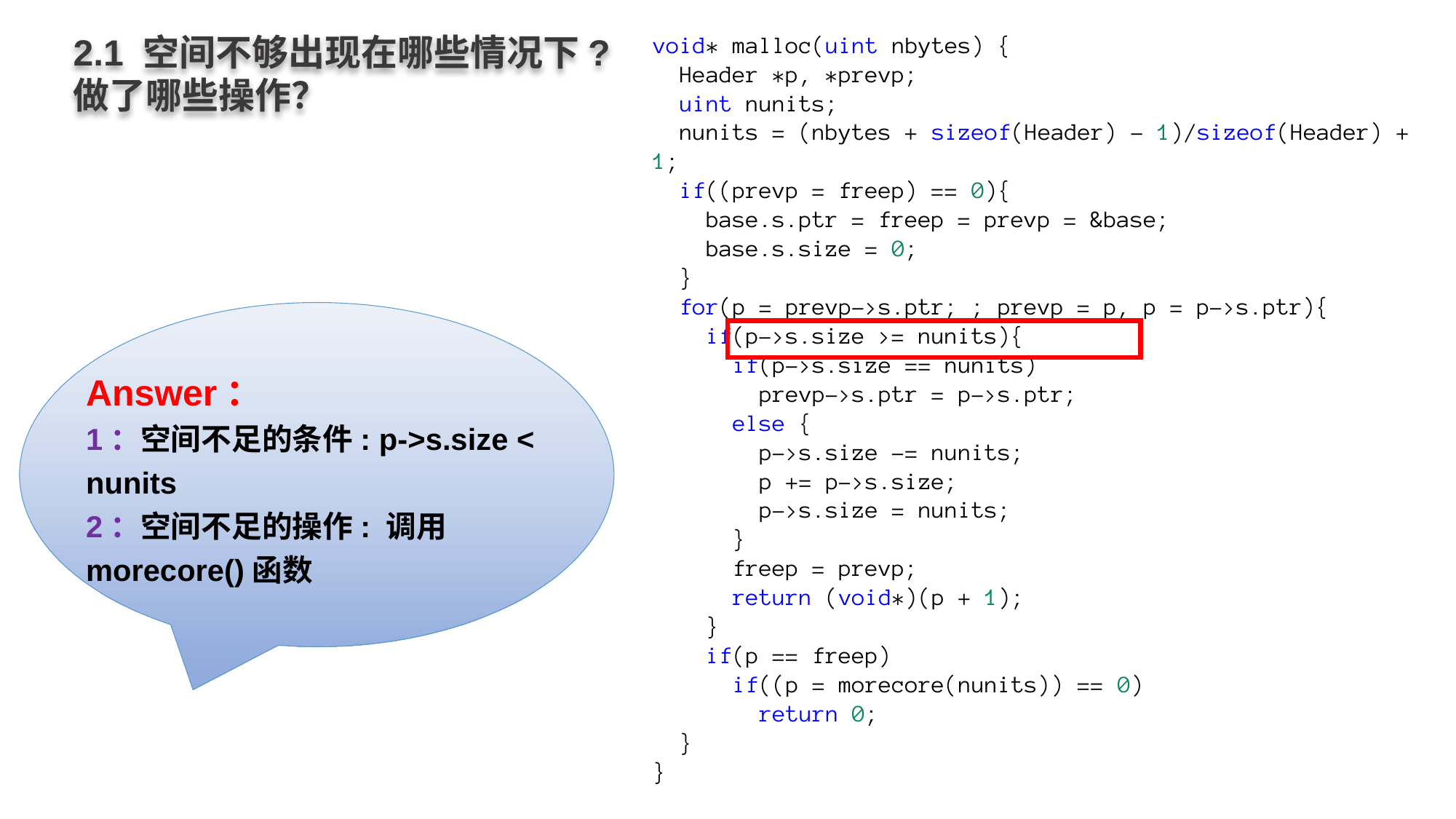

2.1 空间不够出现在哪些情况下?
做了哪些操作？
void* malloc(uint nbytes) {
  Header *p, *prevp;
  uint nunits;
  nunits = (nbytes + sizeof(Header) - 1)/sizeof(Header) + 1;
  if((prevp = freep) == 0){
    base.s.ptr = freep = prevp = &base;
    base.s.size = 0;
  }
  for(p = prevp->s.ptr; ; prevp = p, p = p->s.ptr){
    if(p->s.size >= nunits){
      if(p->s.size == nunits)
        prevp->s.ptr = p->s.ptr;
      else {
        p->s.size -= nunits;
        p += p->s.size;
        p->s.size = nunits;
      }
      freep = prevp;
      return (void*)(p + 1);
    }
    if(p == freep)
      if((p = morecore(nunits)) == 0)
        return 0;
  }
}

Answer：
1：空间不足的条件: p->s.size < nunits
2：空间不足的操作: 调用morecore()函数

10